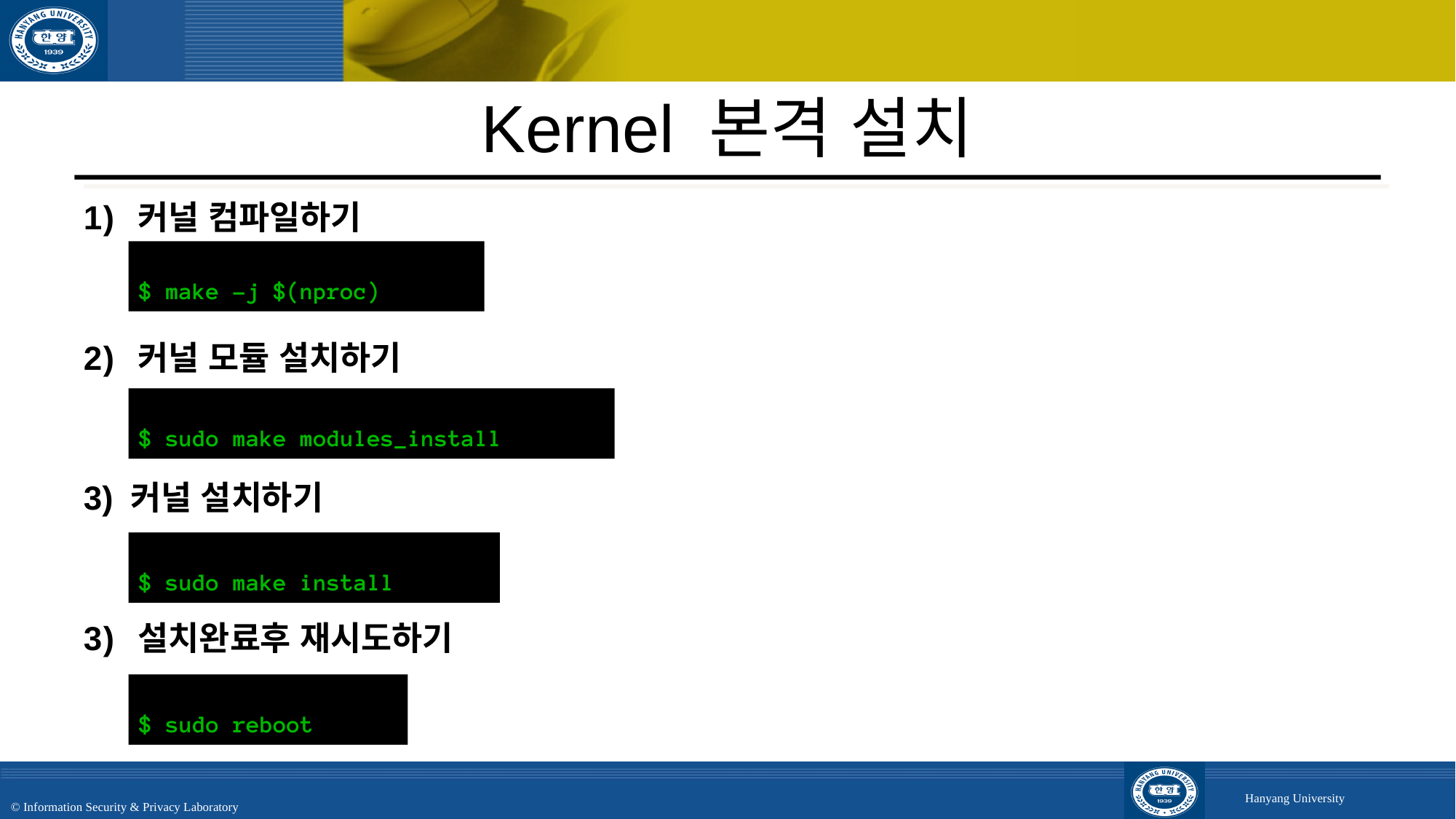

# Kernel 본격 설치
커널 컴파일하기

커널 모듈 설치하기

3) 커널 설치하기

설치완료후 재시도하기

$ make -j $(nproc)
$ sudo make modules_install
$ sudo make install
$ sudo reboot